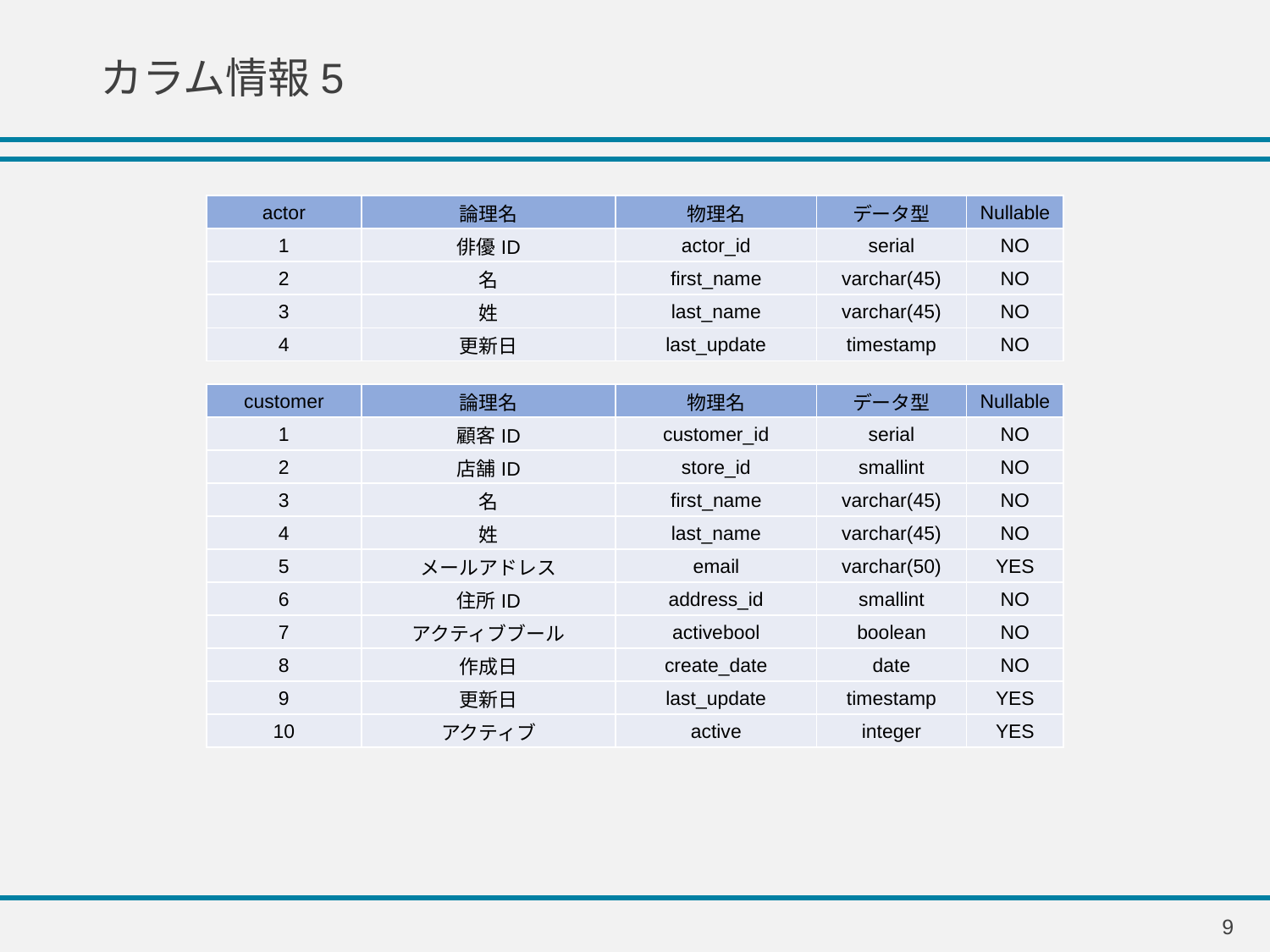

# カラム情報5
| actor | 論理名 | 物理名 | データ型 | Nullable |
| --- | --- | --- | --- | --- |
| 1 | 俳優ID | actor\_id | serial | NO |
| 2 | 名 | first\_name | varchar(45) | NO |
| 3 | 姓 | last\_name | varchar(45) | NO |
| 4 | 更新日 | last\_update | timestamp | NO |
| customer | 論理名 | 物理名 | データ型 | Nullable |
| --- | --- | --- | --- | --- |
| 1 | 顧客ID | customer\_id | serial | NO |
| 2 | 店舗ID | store\_id | smallint | NO |
| 3 | 名 | first\_name | varchar(45) | NO |
| 4 | 姓 | last\_name | varchar(45) | NO |
| 5 | メールアドレス | email | varchar(50) | YES |
| 6 | 住所ID | address\_id | smallint | NO |
| 7 | アクティブブール | activebool | boolean | NO |
| 8 | 作成日 | create\_date | date | NO |
| 9 | 更新日 | last\_update | timestamp | YES |
| 10 | アクティブ | active | integer | YES |
9